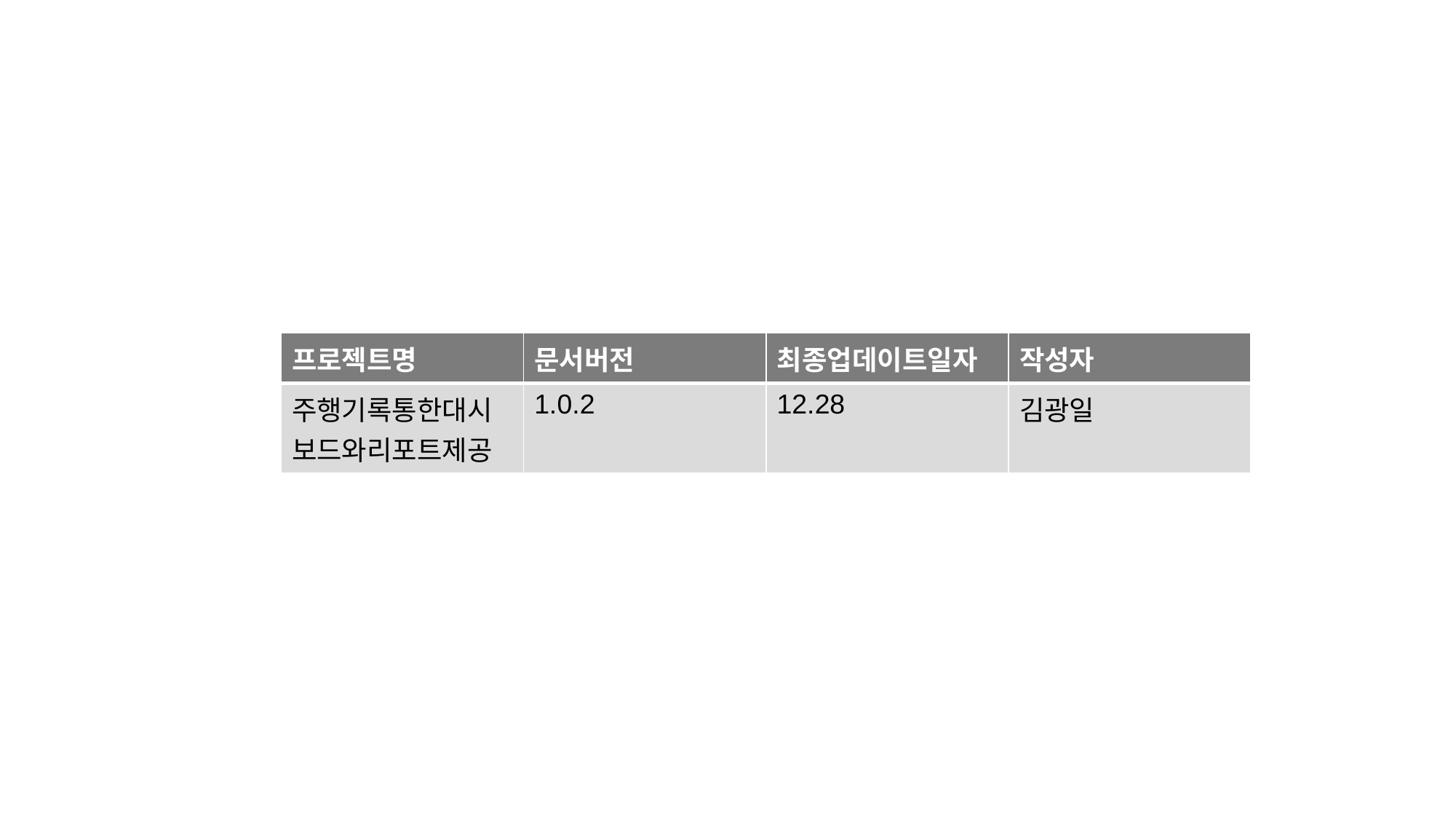

| 프로젝트명 | 문서버전 | 최종업데이트일자 | 작성자 |
| --- | --- | --- | --- |
| 주행기록통한대시보드와리포트제공 | 1.0.2 | 12.28 | 김광일 |